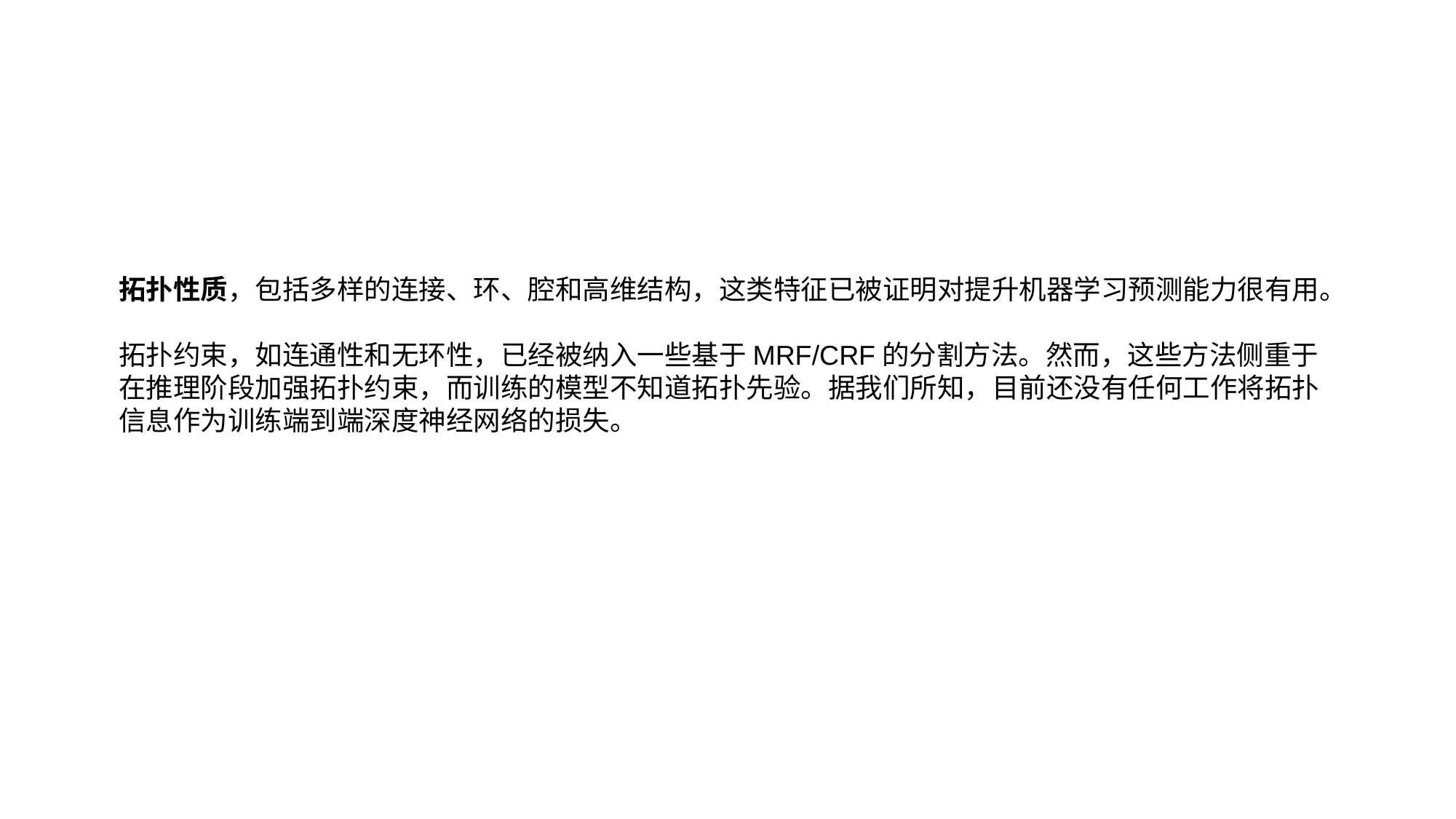

拓扑性质，包括多样的连接、环、腔和高维结构，这类特征已被证明对提升机器学习预测能力很有用。

拓扑约束，如连通性和无环性，已经被纳入一些基于MRF/CRF的分割方法。然而，这些方法侧重于在推理阶段加强拓扑约束，而训练的模型不知道拓扑先验。据我们所知，目前还没有任何工作将拓扑信息作为训练端到端深度神经网络的损失。